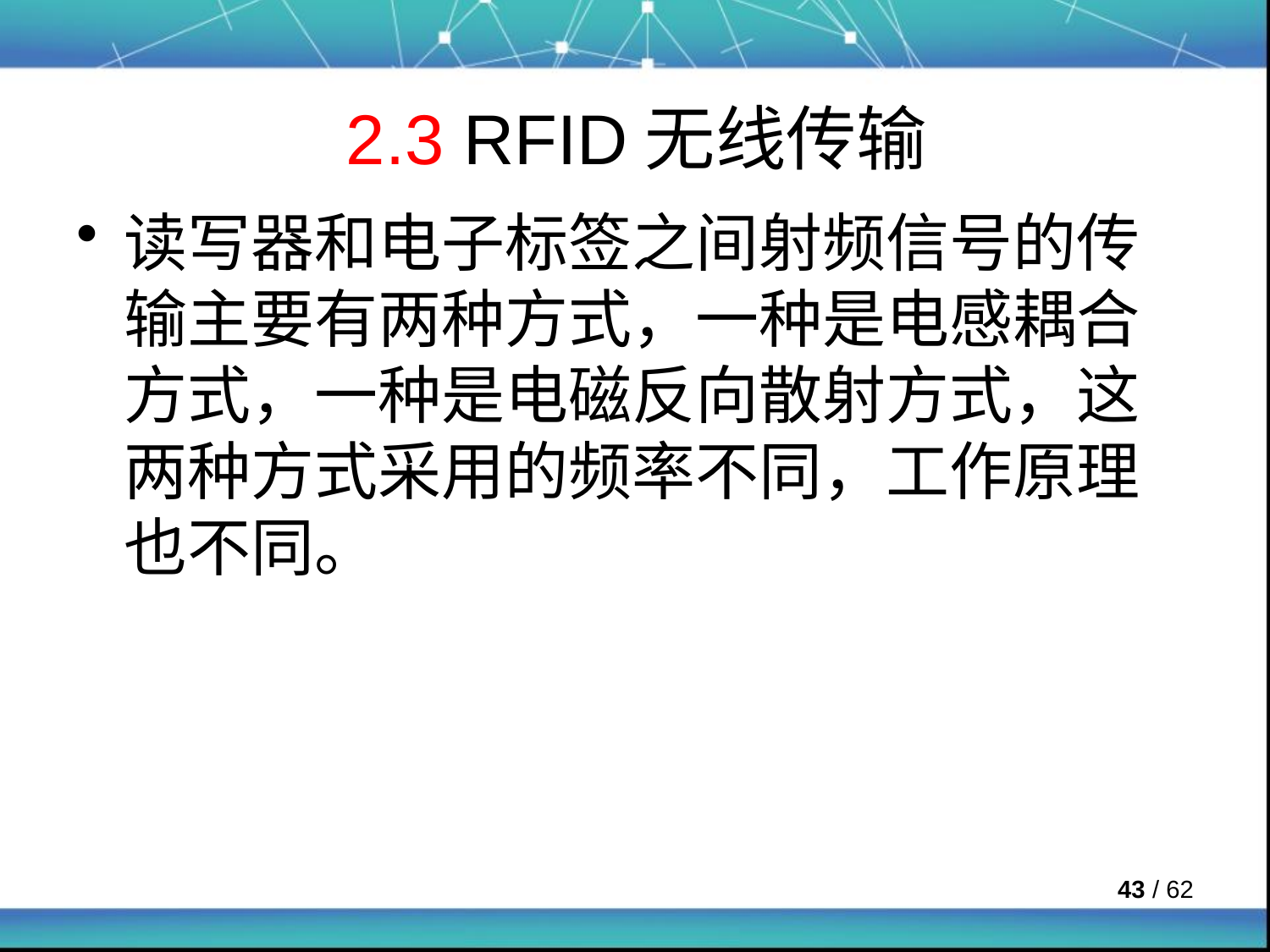

# 2.3 RFID无线传输
读写器和电子标签之间射频信号的传输主要有两种方式，一种是电感耦合方式，一种是电磁反向散射方式，这两种方式采用的频率不同，工作原理也不同。
43 / 62